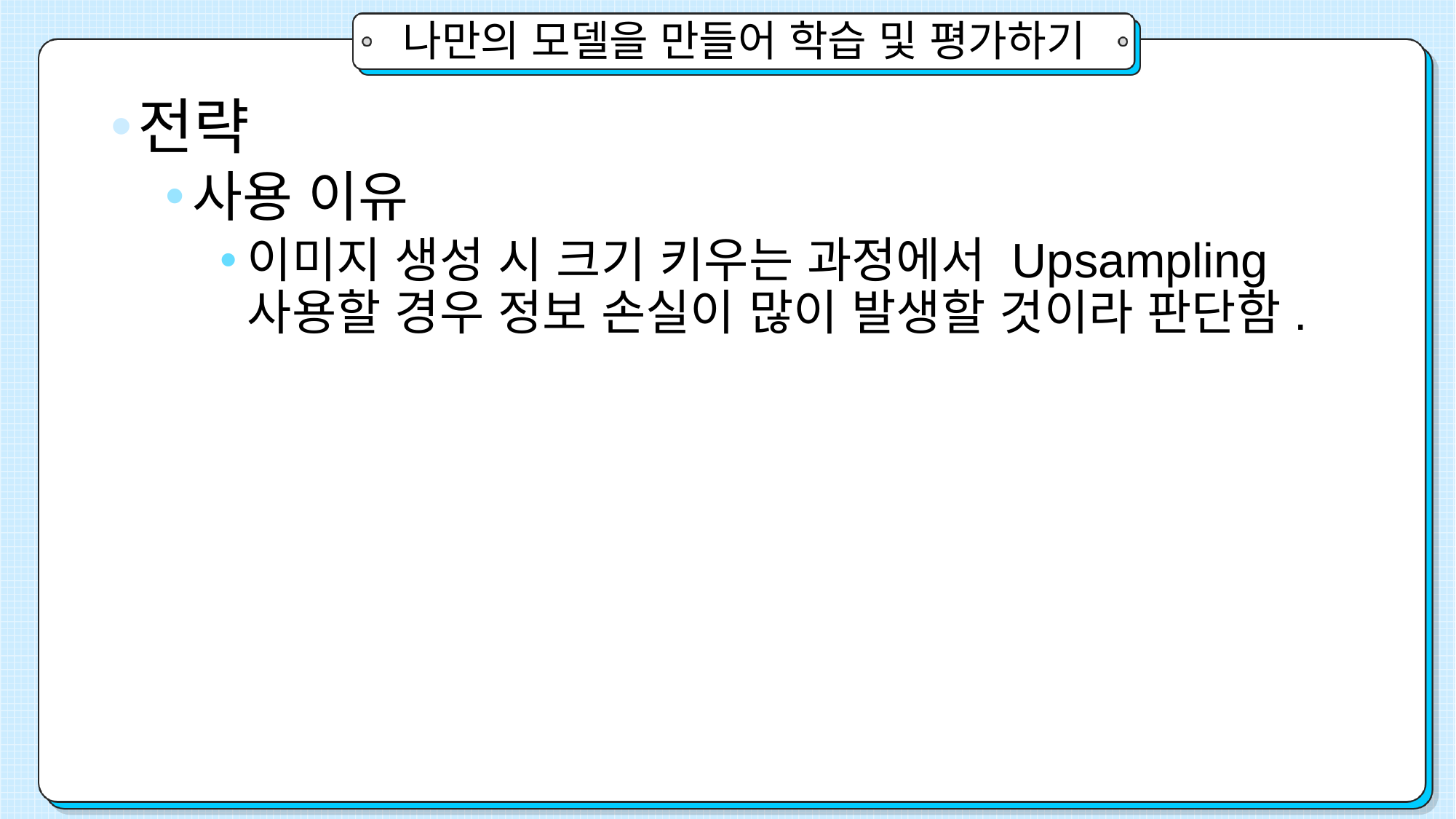

# 나만의 모델을 만들어 학습 및 평가하기
전략
사용 이유
이미지 생성 시 크기 키우는 과정에서 Upsampling 사용할 경우 정보 손실이 많이 발생할 것이라 판단함.